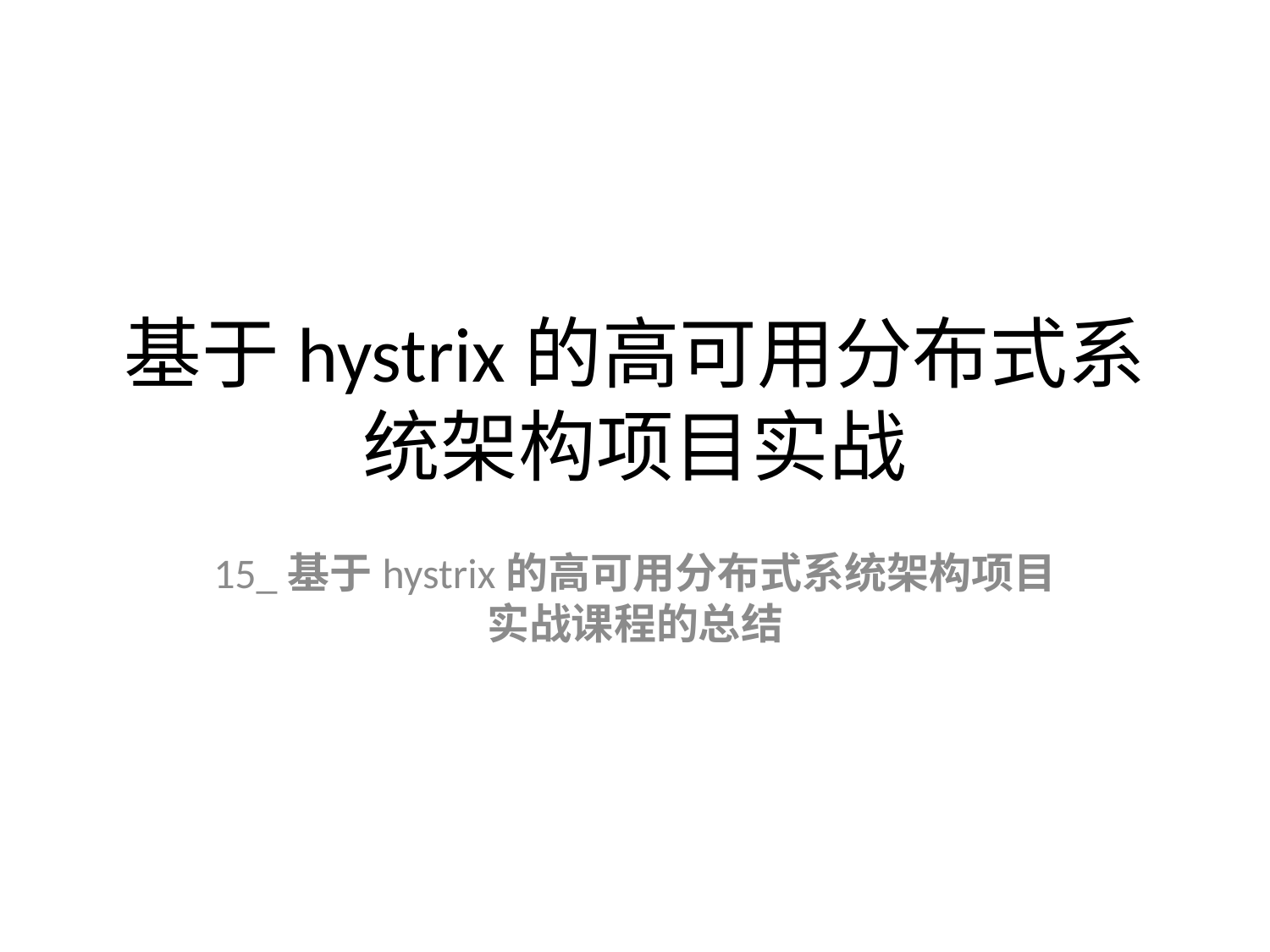

# 基于hystrix的高可用分布式系统架构项目实战
15_基于hystrix的高可用分布式系统架构项目实战课程的总结